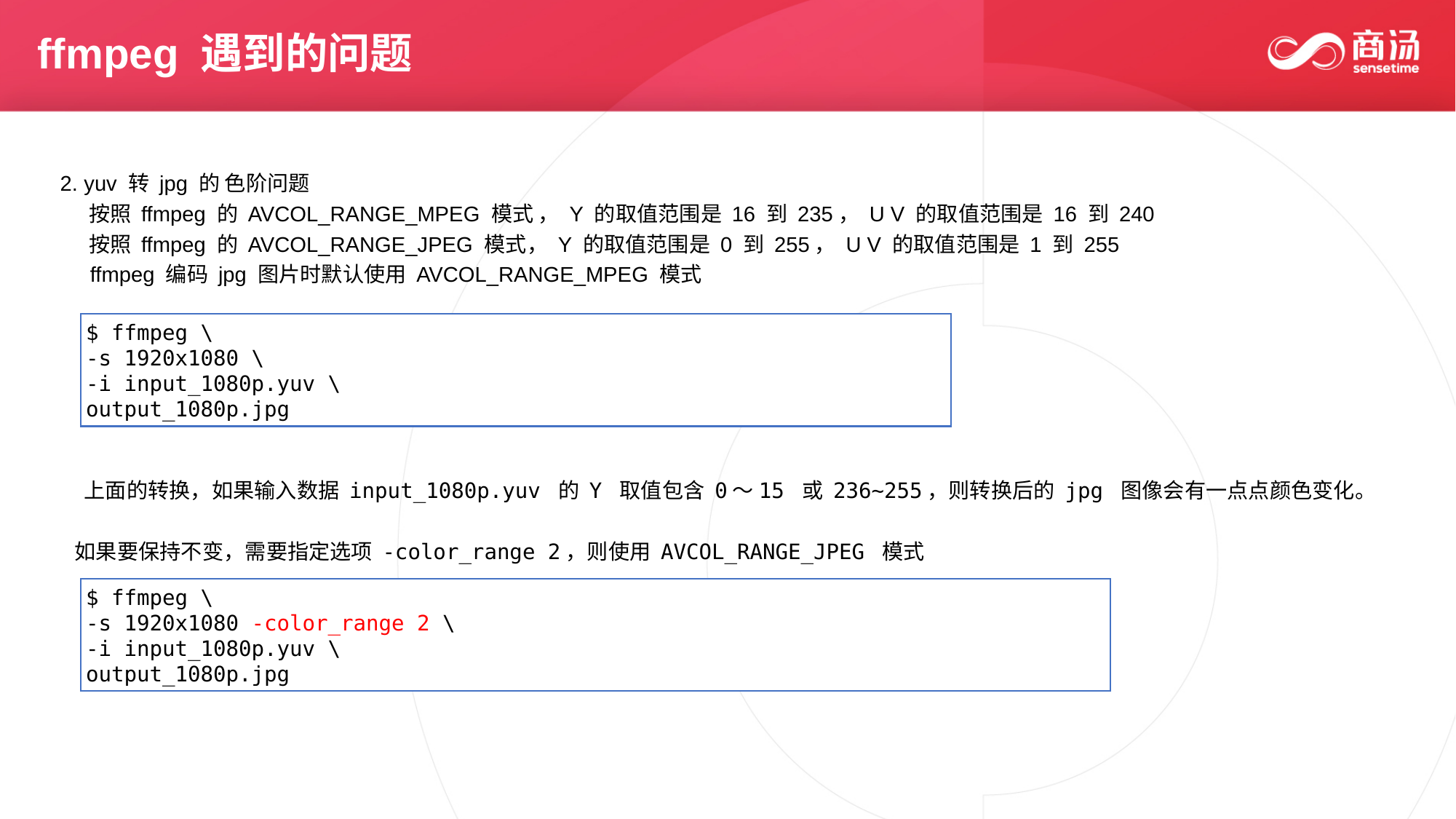

ffmpeg 遇到的问题
2. yuv 转 jpg 的 色阶问题
     按照 ffmpeg 的 AVCOL_RANGE_MPEG 模式 ， Y 的取值范围是 16 到 235， U V 的取值范围是 16 到 240
     按照 ffmpeg 的 AVCOL_RANGE_JPEG 模式， Y 的取值范围是 0 到 255， U V 的取值范围是 1 到 255
     ffmpeg 编码 jpg 图片时默认使用 AVCOL_RANGE_MPEG 模式
$ ffmpeg \
-s 1920x1080 \
-i input_1080p.yuv \
output_1080p.jpg
    上面的转换，如果输入数据 input_1080p.yuv 的 Y 取值包含 0～15 或 236~255，则转换后的 jpg 图像会有一点点颜色变化。

  如果要保持不变，需要指定选项 -color_range 2，则使用 AVCOL_RANGE_JPEG 模式
$ ffmpeg \
-s 1920x1080 -color_range 2 \
-i input_1080p.yuv \
output_1080p.jpg
22